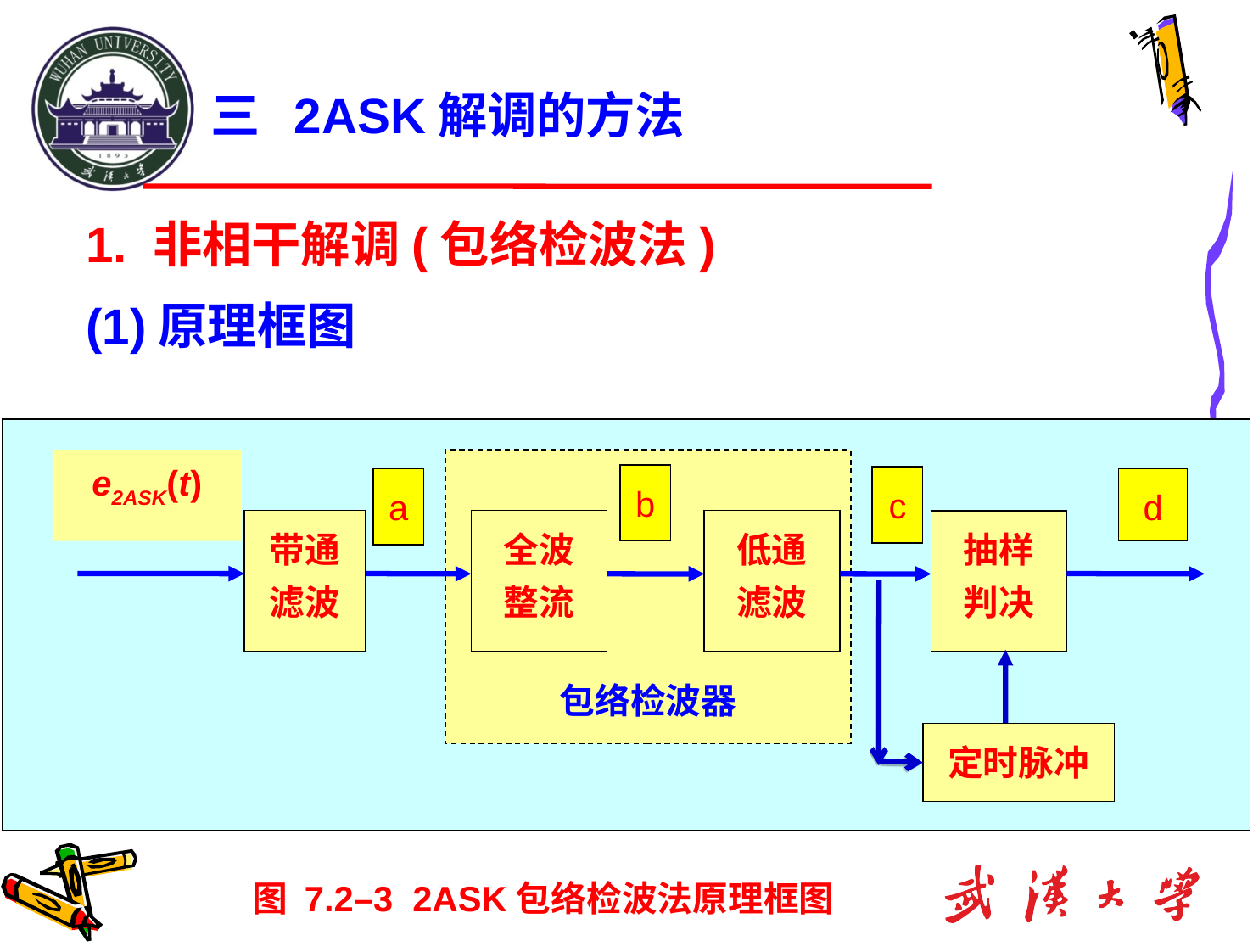

三  2ASK解调的方法
1. 非相干解调(包络检波法)
(1)原理框图

e2ASK(t)

包络检波器
b
c
a
d
带通
滤波
全波
整流
低通
滤波
抽样
判决

定时脉冲
图 7.2–3  2ASK包络检波法原理框图